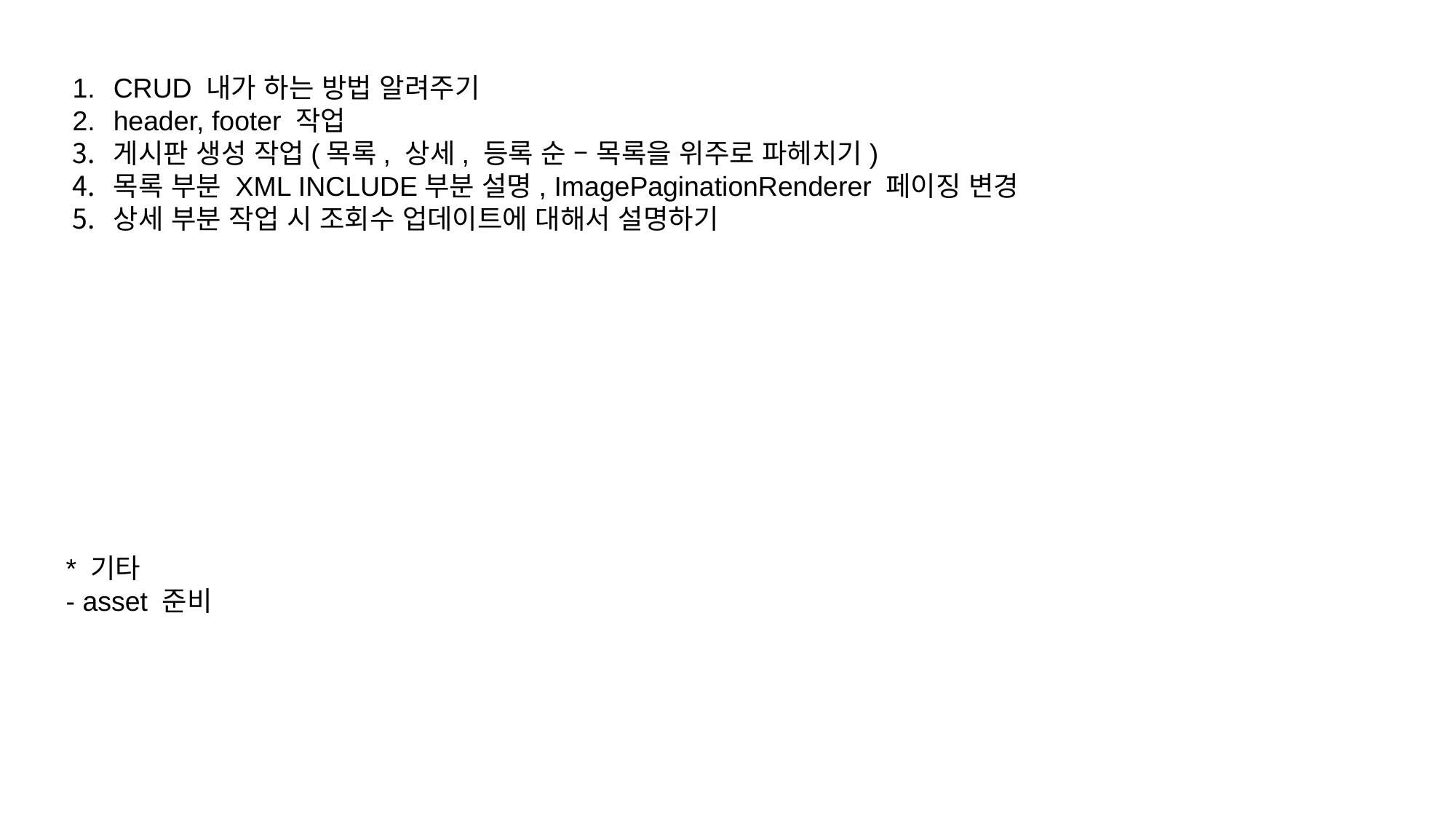

CRUD 내가 하는 방법 알려주기
header, footer 작업
게시판 생성 작업(목록, 상세, 등록 순 – 목록을 위주로 파헤치기)
목록 부분 XML INCLUDE부분 설명, ImagePaginationRenderer 페이징 변경
상세 부분 작업 시 조회수 업데이트에 대해서 설명하기
* 기타
- asset 준비